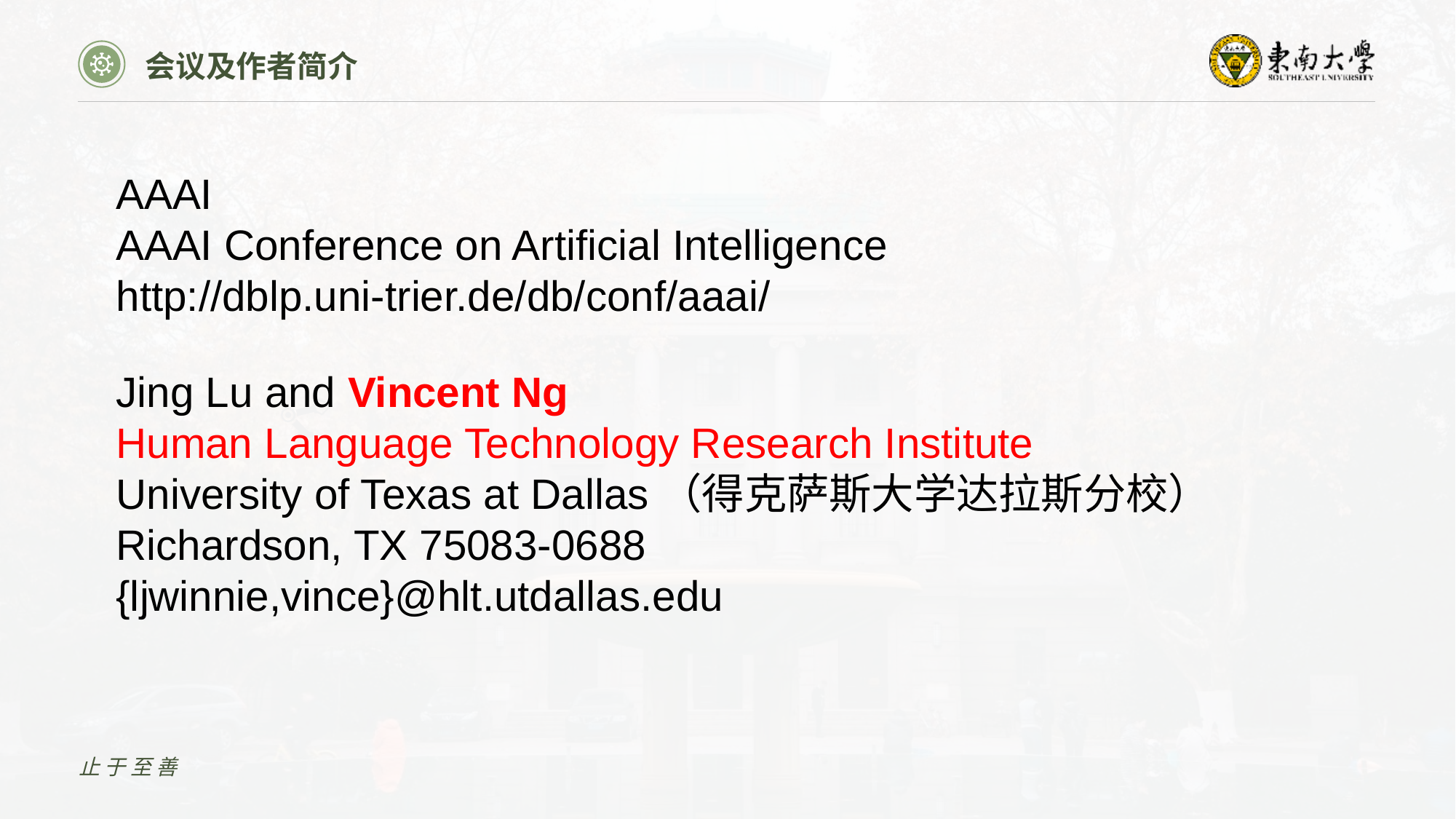

会议及作者简介
AAAI
AAAI Conference on Artificial Intelligence
http://dblp.uni-trier.de/db/conf/aaai/
Jing Lu and Vincent Ng
Human Language Technology Research Institute
University of Texas at Dallas（得克萨斯大学达拉斯分校）
Richardson, TX 75083-0688
{ljwinnie,vince}@hlt.utdallas.edu

止于至善
4